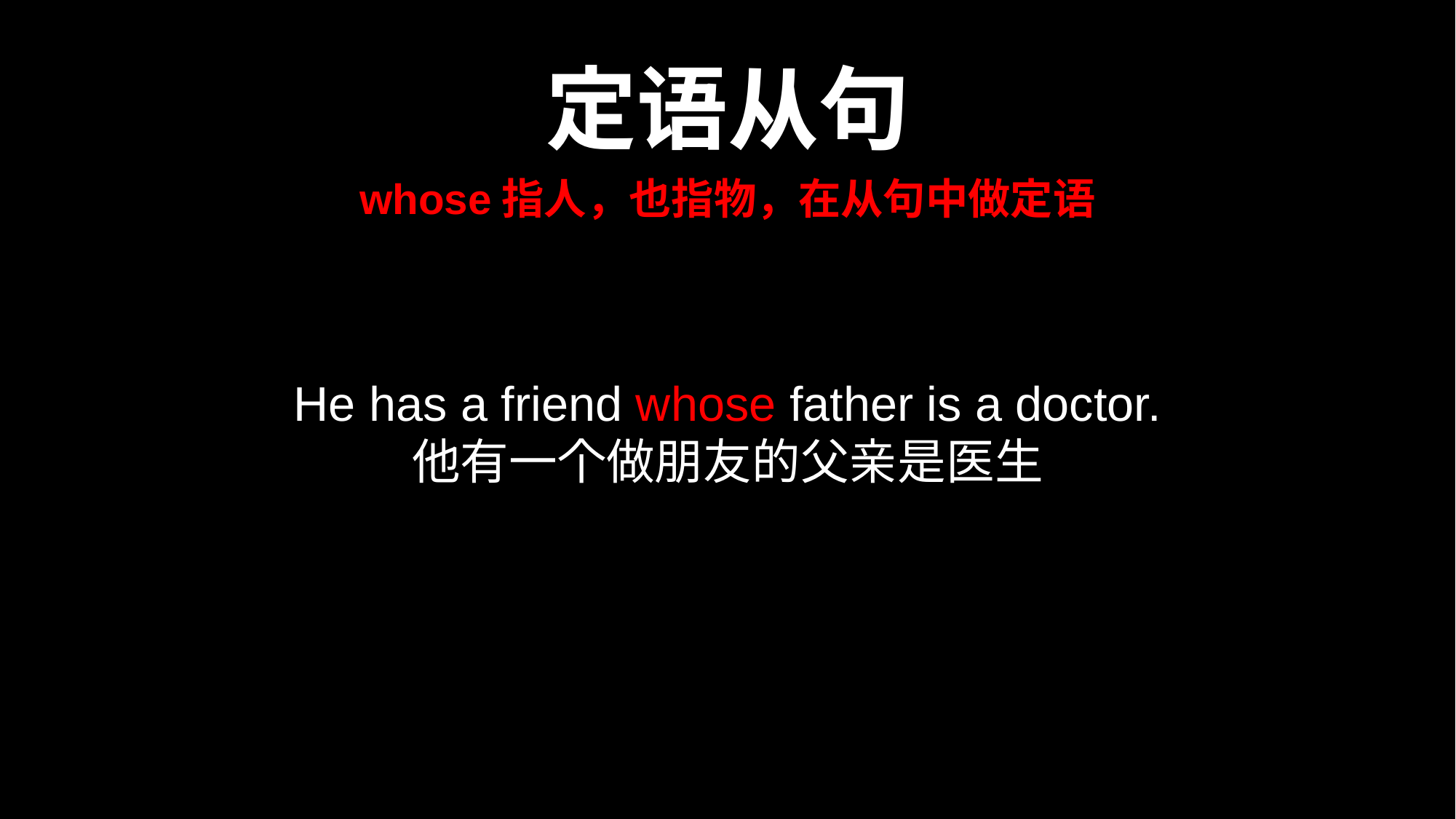

定语从句
whose指人，也指物，在从句中做定语
He has a friend whose father is a doctor.
他有一个做朋友的父亲是医生